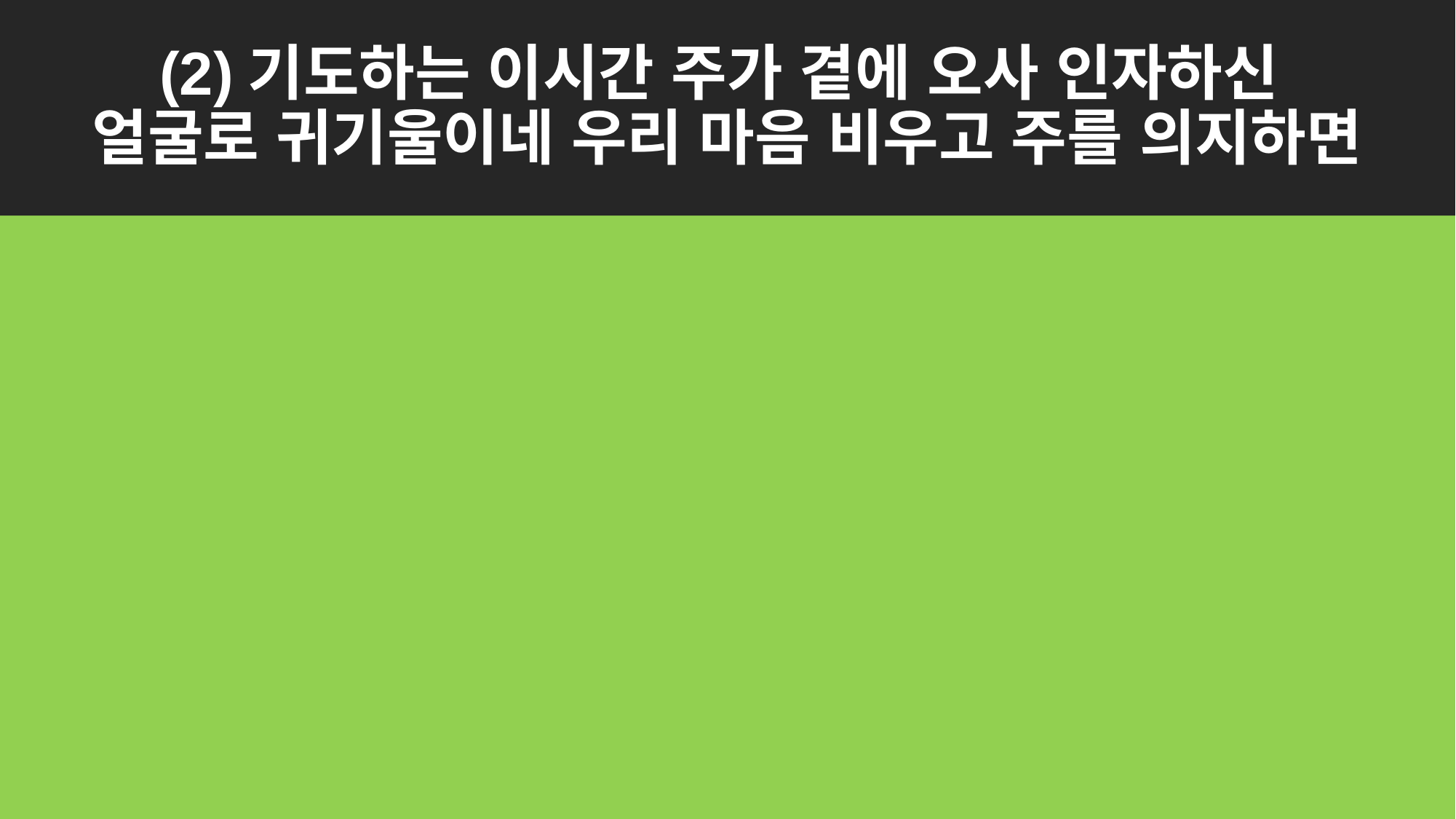

# (2)기도하는 이시간 주가 곁에 오사 인자하신
얼굴로 귀기울이네 우리 마음 비우고 주를 의지하면